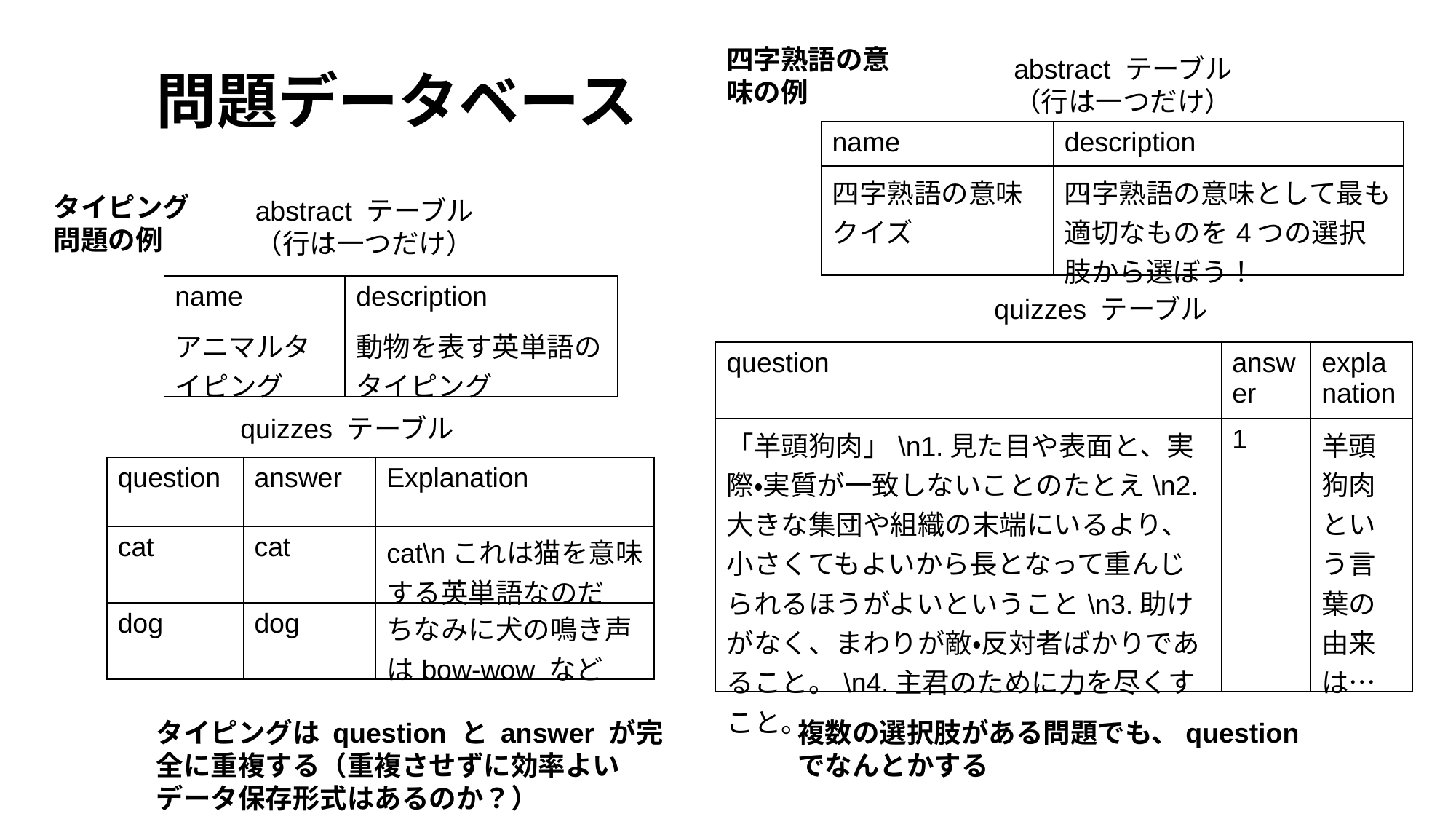

四字熟語の意味の例
abstract テーブル
（行は一つだけ）
問題データベース
| name | description |
| --- | --- |
| 四字熟語の意味クイズ | 四字熟語の意味として最も適切なものを4つの選択肢から選ぼう！ |
タイピング
問題の例
abstract テーブル
（行は一つだけ）
| name | description |
| --- | --- |
| アニマルタイピング | 動物を表す英単語のタイピング |
quizzes テーブル
| question | answer | explanation |
| --- | --- | --- |
| 「羊頭狗肉」\n1.見た目や表面と、実際・実質が一致しないことのたとえ\n2.大きな集団や組織の末端にいるより、小さくてもよいから長となって重んじられるほうがよいということ\n3.助けがなく、まわりが敵・反対者ばかりであること。\n4.主君のために力を尽くすこと。 | 1 | 羊頭狗肉という言葉の由来は… |
quizzes テーブル
| question | answer | Explanation |
| --- | --- | --- |
| cat | cat | cat\nこれは猫を意味する英単語なのだ |
| dog | dog | ちなみに犬の鳴き声はbow-wow など |
タイピングは question と answer が完全に重複する（重複させずに効率よいデータ保存形式はあるのか？）
複数の選択肢がある問題でも、question でなんとかする